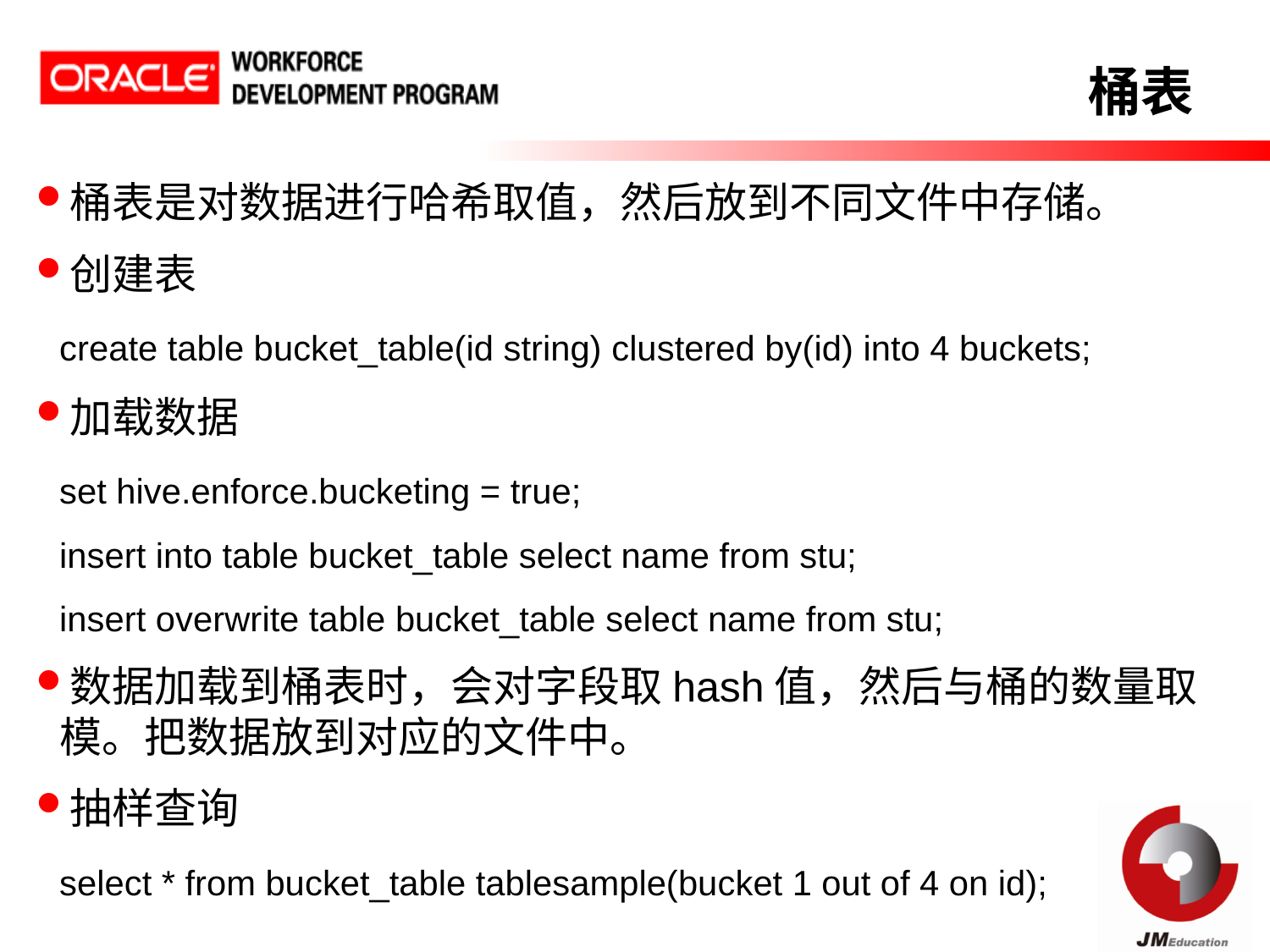

桶表
桶表是对数据进行哈希取值，然后放到不同文件中存储。
创建表
	create table bucket_table(id string) clustered by(id) into 4 buckets;
加载数据
	set hive.enforce.bucketing = true;
	insert into table bucket_table select name from stu;
	insert overwrite table bucket_table select name from stu;
数据加载到桶表时，会对字段取hash值，然后与桶的数量取模。把数据放到对应的文件中。
抽样查询
	select * from bucket_table tablesample(bucket 1 out of 4 on id);